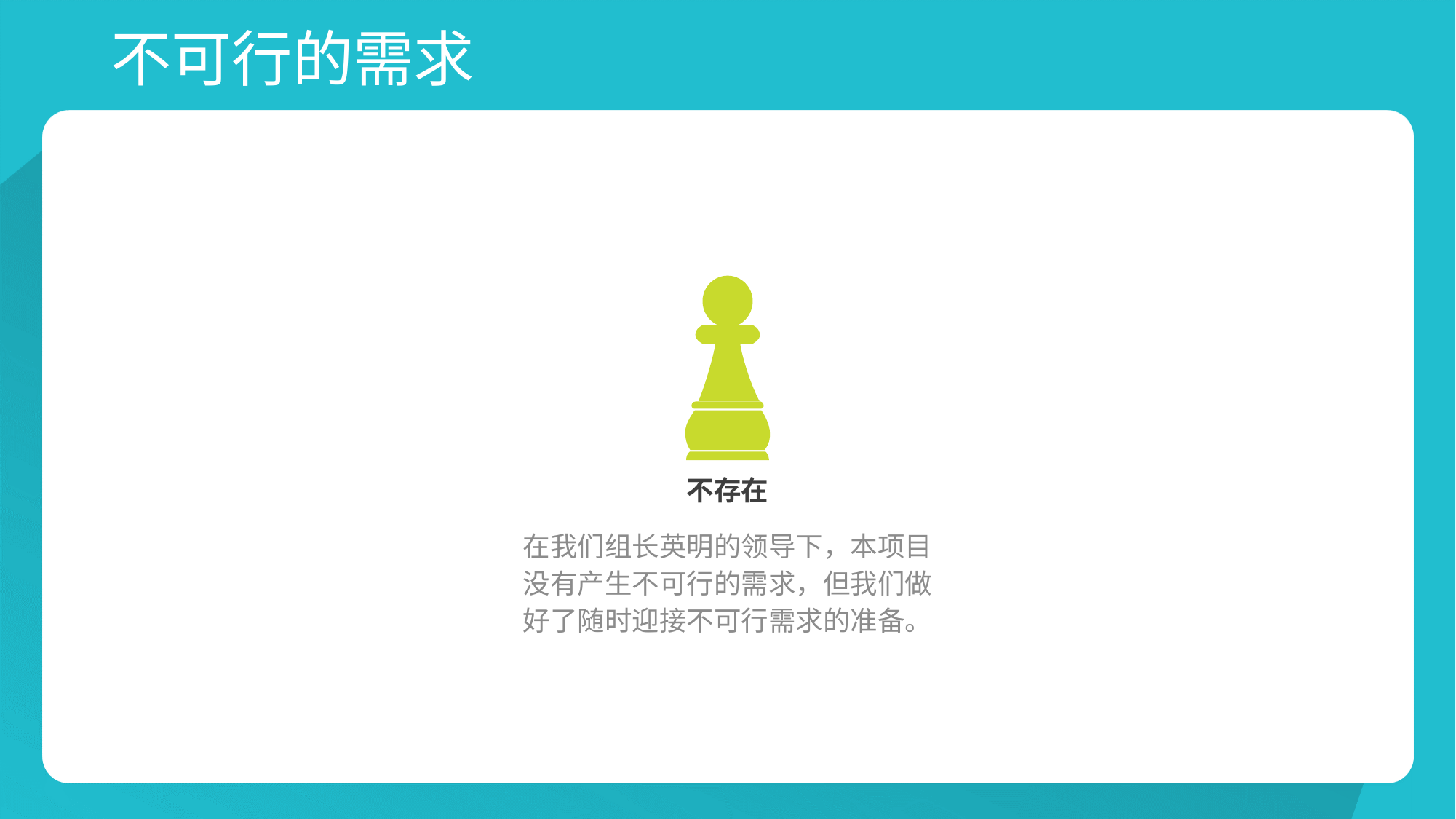

不可行的需求

不存在
在我们组长英明的领导下，本项目没有产生不可行的需求，但我们做好了随时迎接不可行需求的准备。